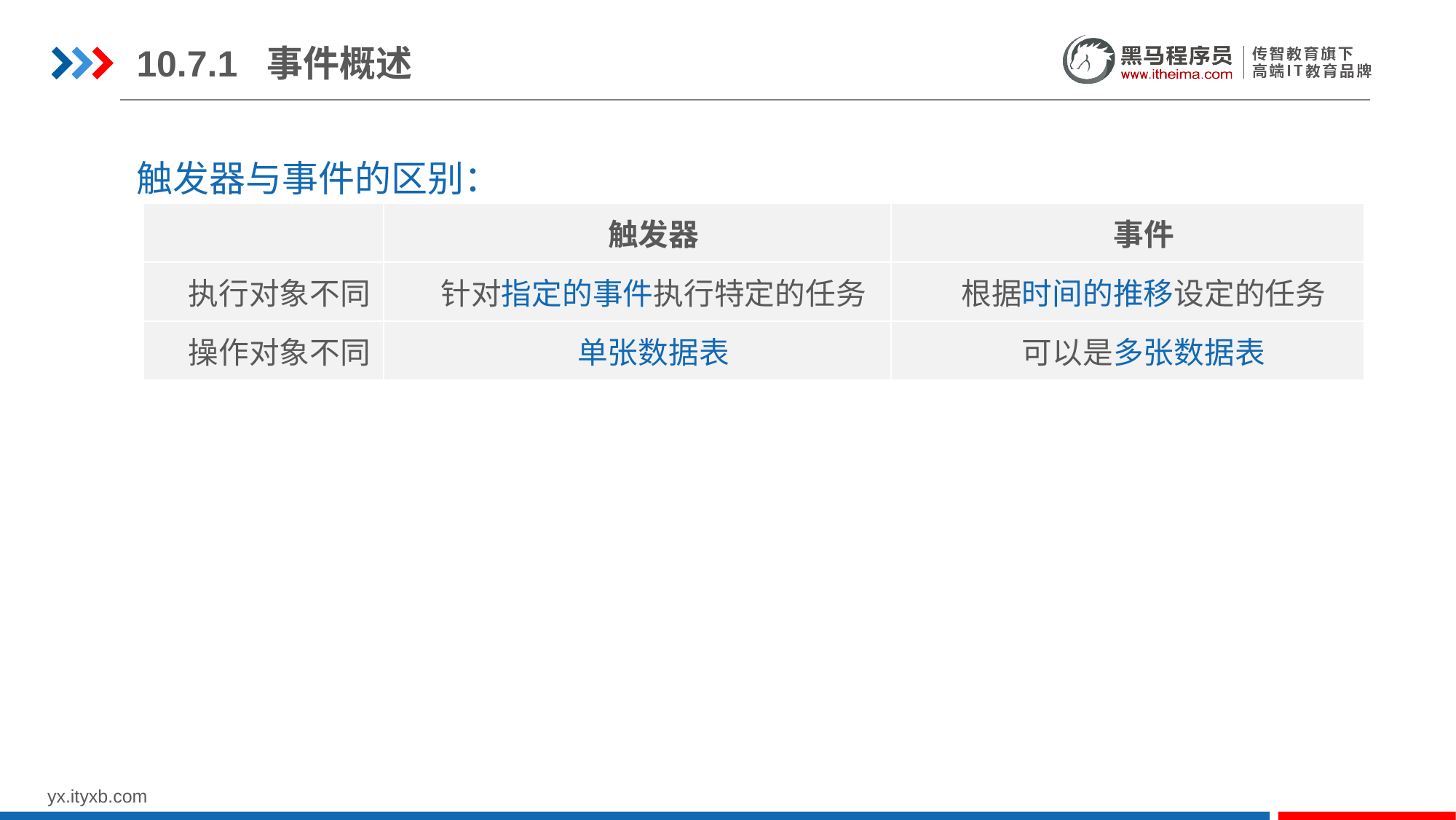

10.7.1  事件概述
触发器与事件的区别：
|  | 触发器 | 事件 |
| --- | --- | --- |
| 执行对象不同 | 针对指定的事件执行特定的任务 | 根据时间的推移设定的任务 |
| 操作对象不同 | 单张数据表 | 可以是多张数据表 |